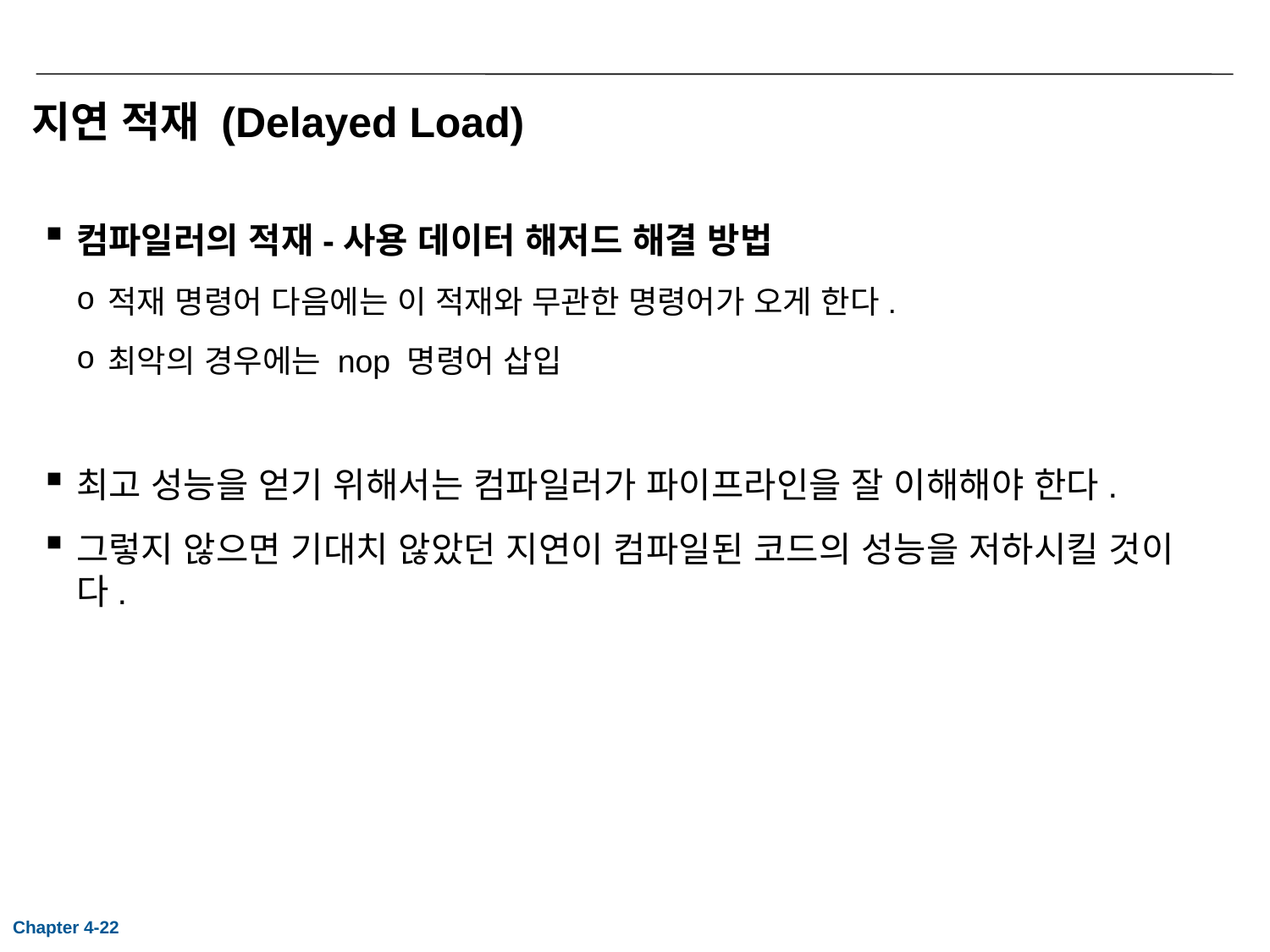

# 지연 적재 (Delayed Load)
컴파일러의 적재-사용 데이터 해저드 해결 방법
적재 명령어 다음에는 이 적재와 무관한 명령어가 오게 한다.
최악의 경우에는 nop 명령어 삽입

최고 성능을 얻기 위해서는 컴파일러가 파이프라인을 잘 이해해야 한다.
그렇지 않으면 기대치 않았던 지연이 컴파일된 코드의 성능을 저하시킬 것이다.

Chapter 4-22